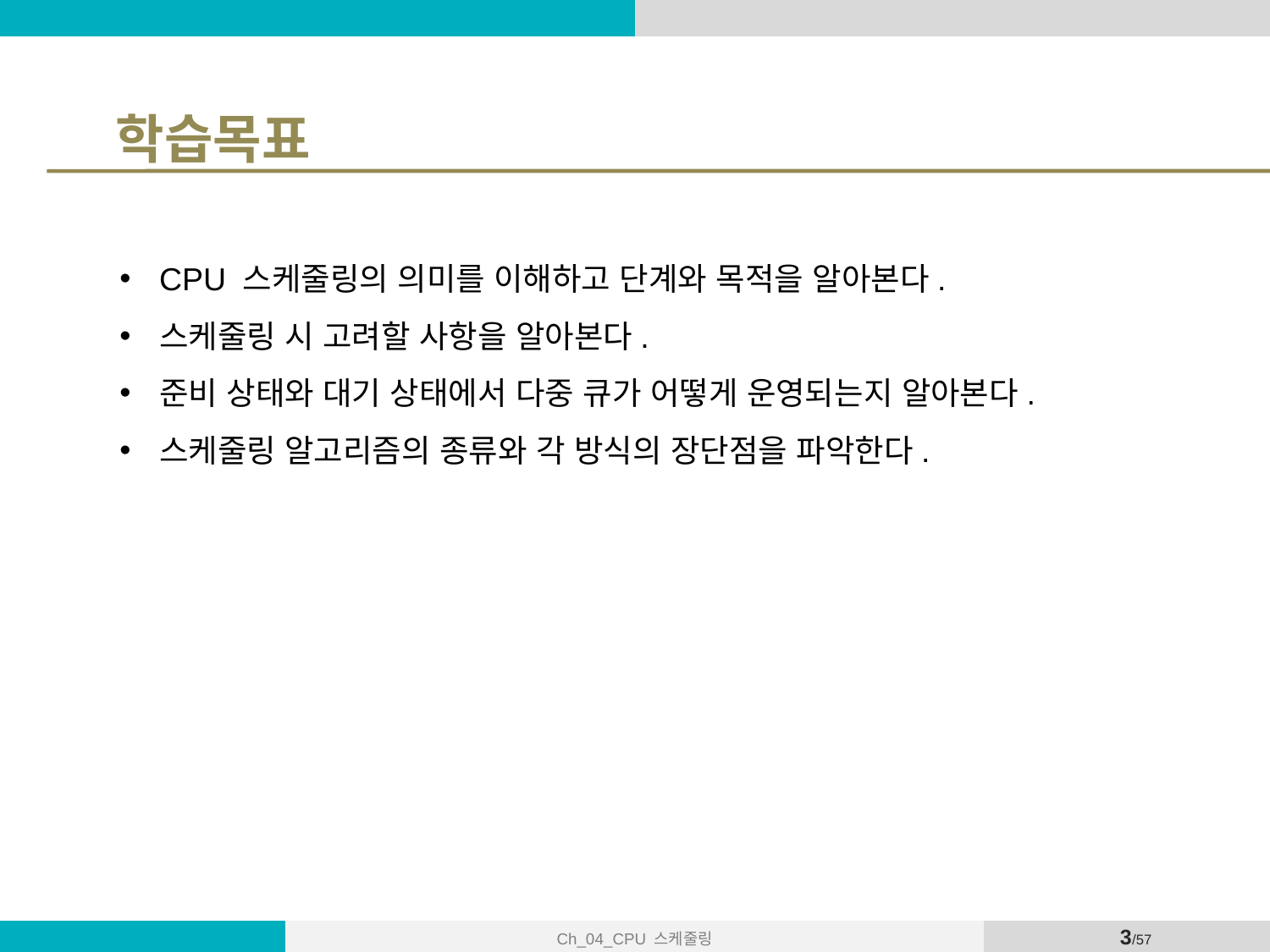

학습목표

CPU 스케줄링의 의미를 이해하고 단계와 목적을 알아본다.
스케줄링 시 고려할 사항을 알아본다.
준비 상태와 대기 상태에서 다중 큐가 어떻게 운영되는지 알아본다.
스케줄링 알고리즘의 종류와 각 방식의 장단점을 파악한다.